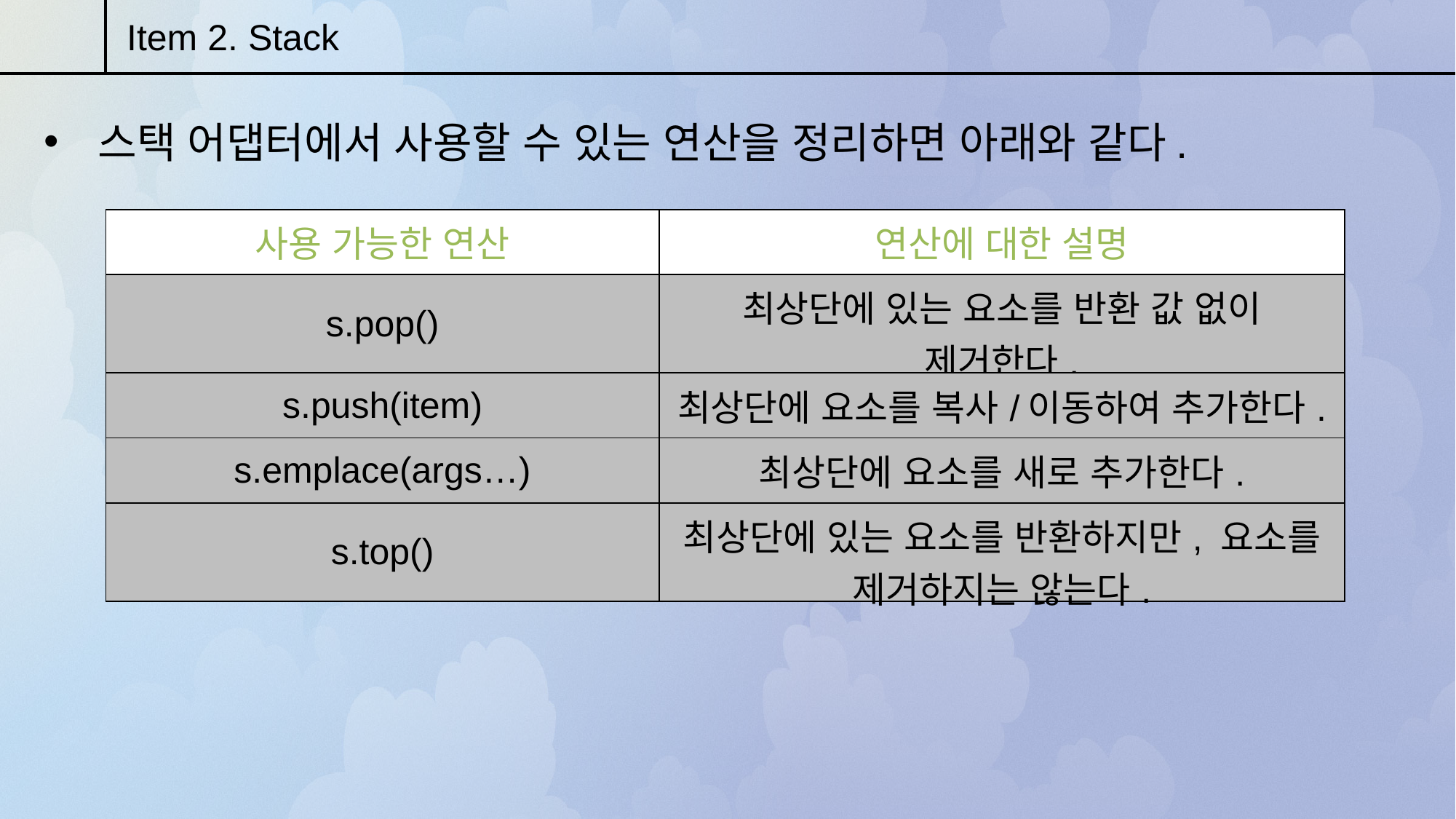

Item 2. Stack
 스택 어댑터에서 사용할 수 있는 연산을 정리하면 아래와 같다.
| 사용 가능한 연산 | 연산에 대한 설명 |
| --- | --- |
| s.pop() | 최상단에 있는 요소를 반환 값 없이 제거한다. |
| s.push(item) | 최상단에 요소를 복사/이동하여 추가한다. |
| s.emplace(args…) | 최상단에 요소를 새로 추가한다. |
| s.top() | 최상단에 있는 요소를 반환하지만, 요소를 제거하지는 않는다. |